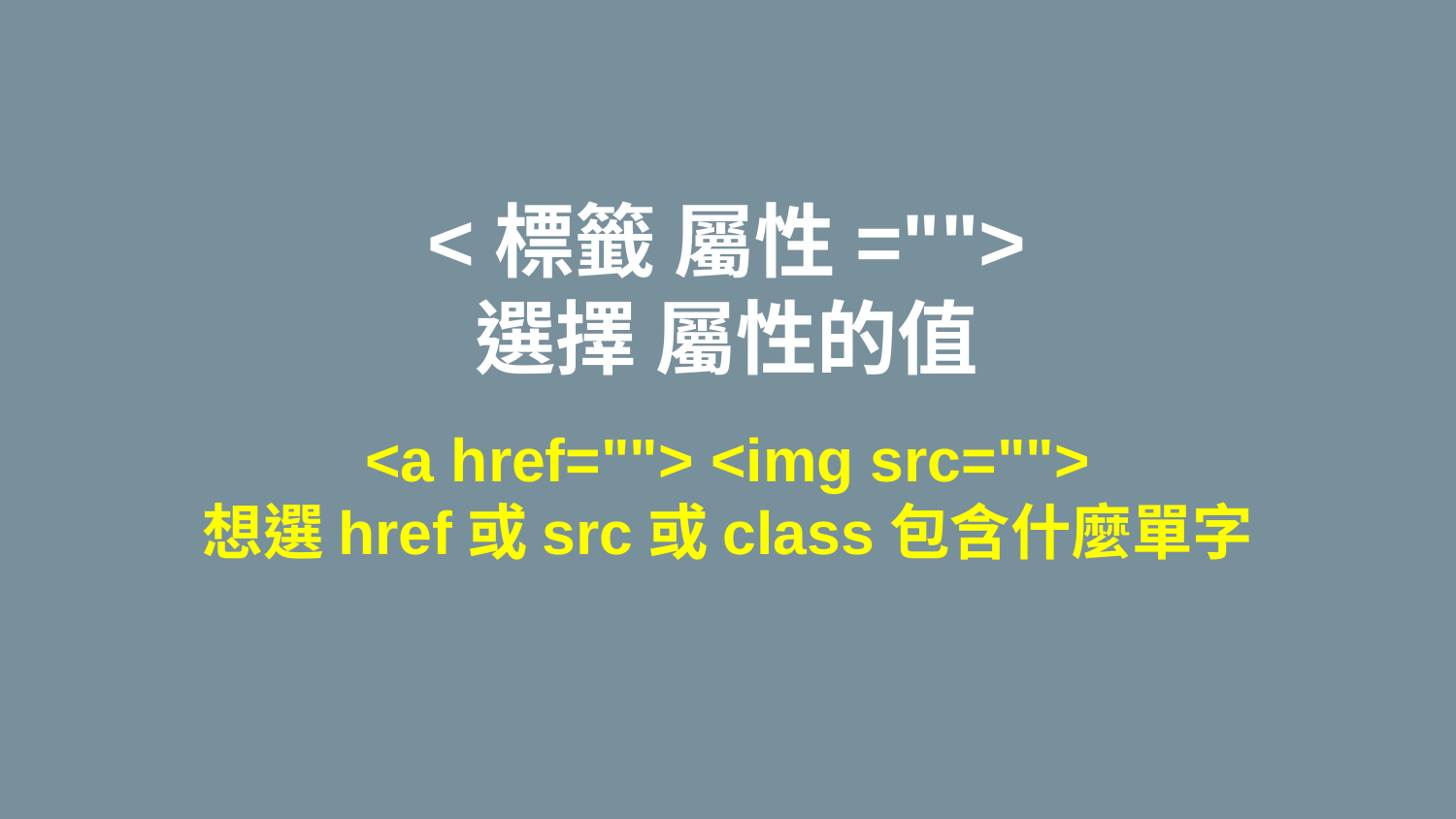

# <標籤 屬性=""> 選擇 屬性的值
<a href=""> <img src="">
想選href或src或class包含什麼單字